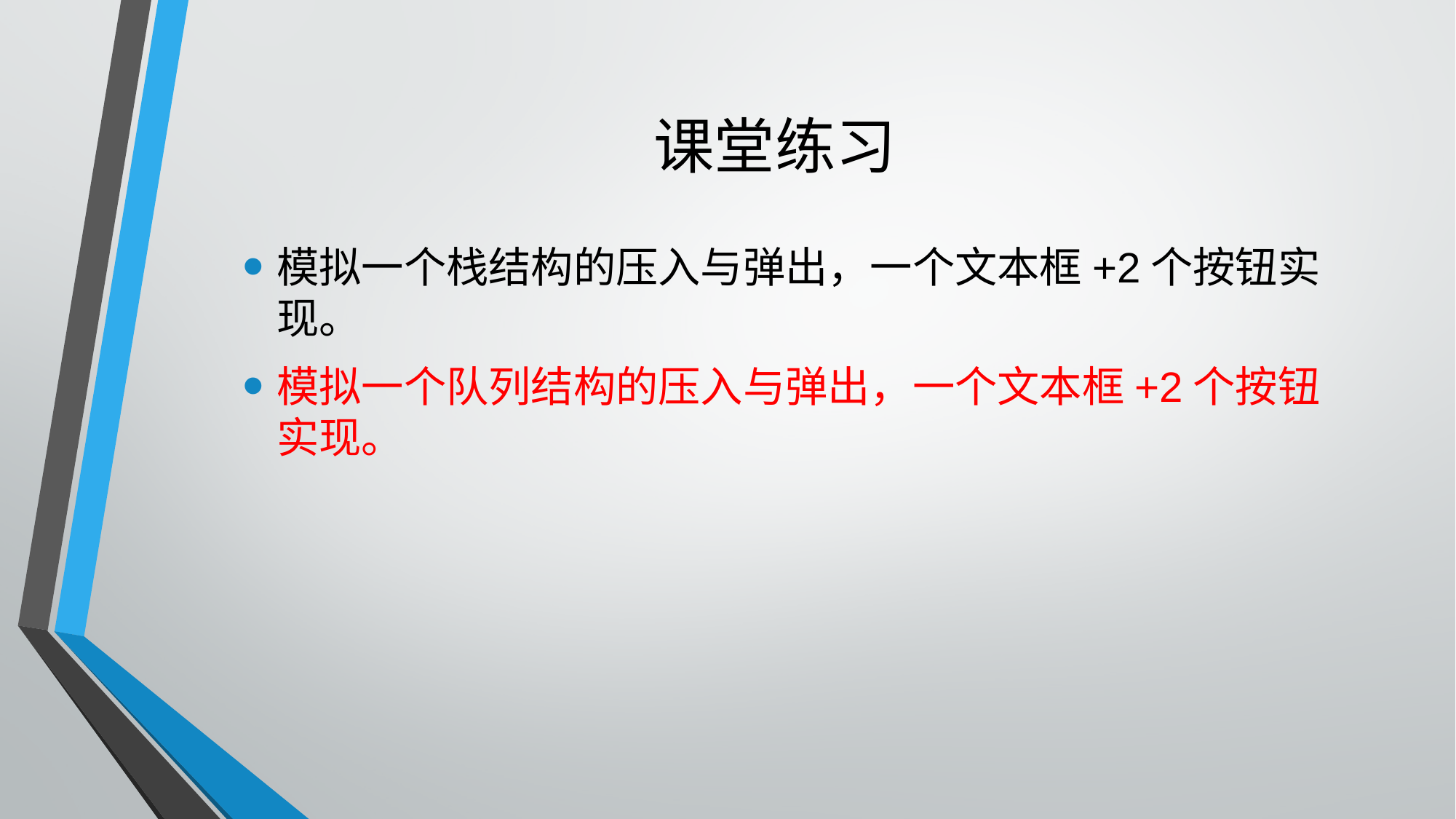

# 课堂练习
模拟一个栈结构的压入与弹出，一个文本框+2个按钮实现。
模拟一个队列结构的压入与弹出，一个文本框+2个按钮实现。